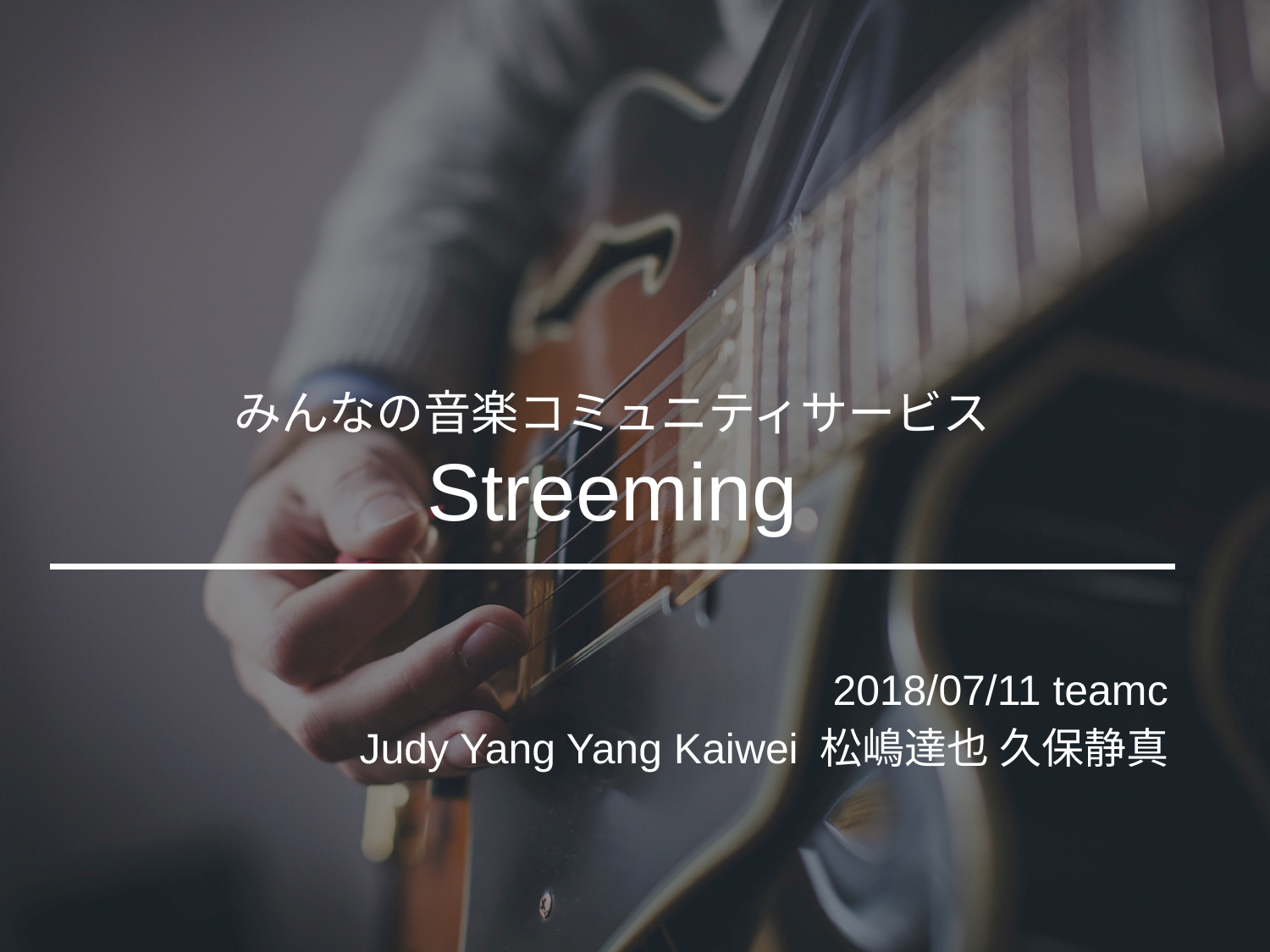

# みんなの音楽コミュニティサービス Streeming
2018/07/11 teamc
Judy Yang Yang Kaiwei 松嶋達也 久保静真